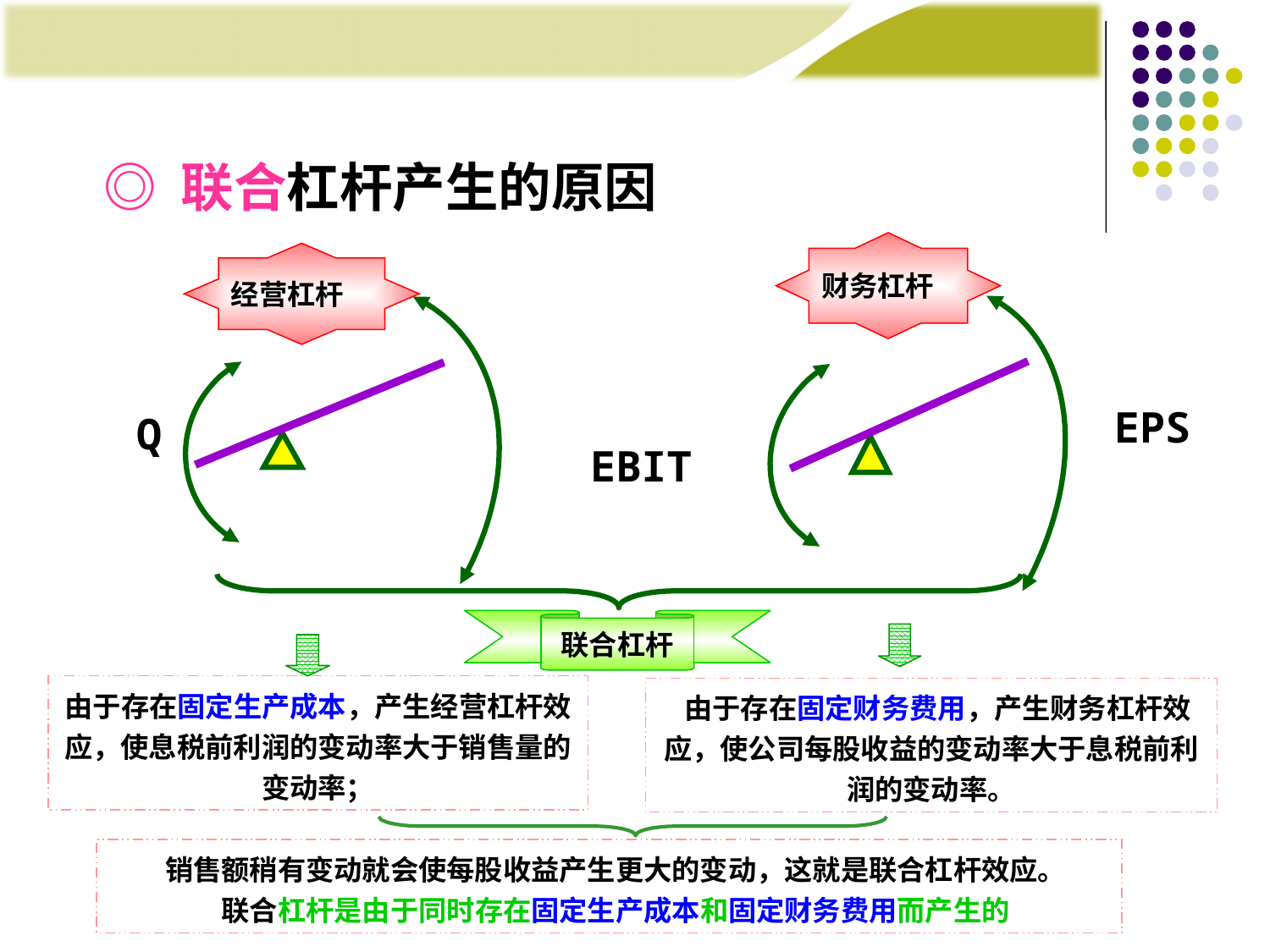

#
◎ 联合杠杆产生的原因
财务杠杆

EPS

经营杠杆

Q

EBIT

联合杠杆

 由于存在固定财务费用，产生财务杠杆效应，使公司每股收益的变动率大于息税前利润的变动率。

由于存在固定生产成本，产生经营杠杆效应，使息税前利润的变动率大于销售量的变动率；

 销售额稍有变动就会使每股收益产生更大的变动，这就是联合杠杆效应。
 联合杠杆是由于同时存在固定生产成本和固定财务费用而产生的